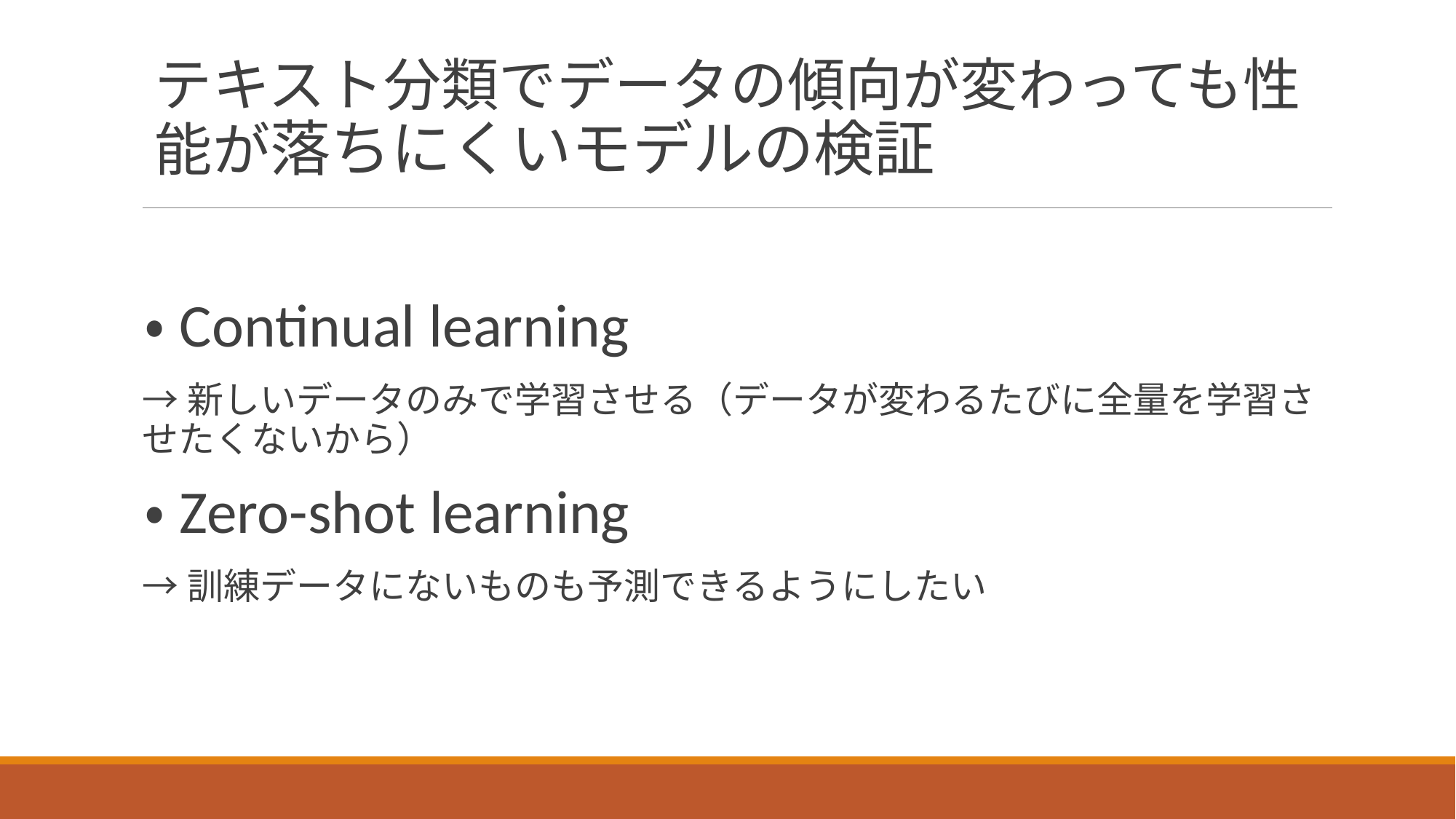

テキスト分類でデータの傾向が変わっても性能が落ちにくいモデルの検証

・Continual learning
→新しいデータのみで学習させる（データが変わるたびに全量を学習させたくないから）
・Zero-shot learning
→訓練データにないものも予測できるようにしたい